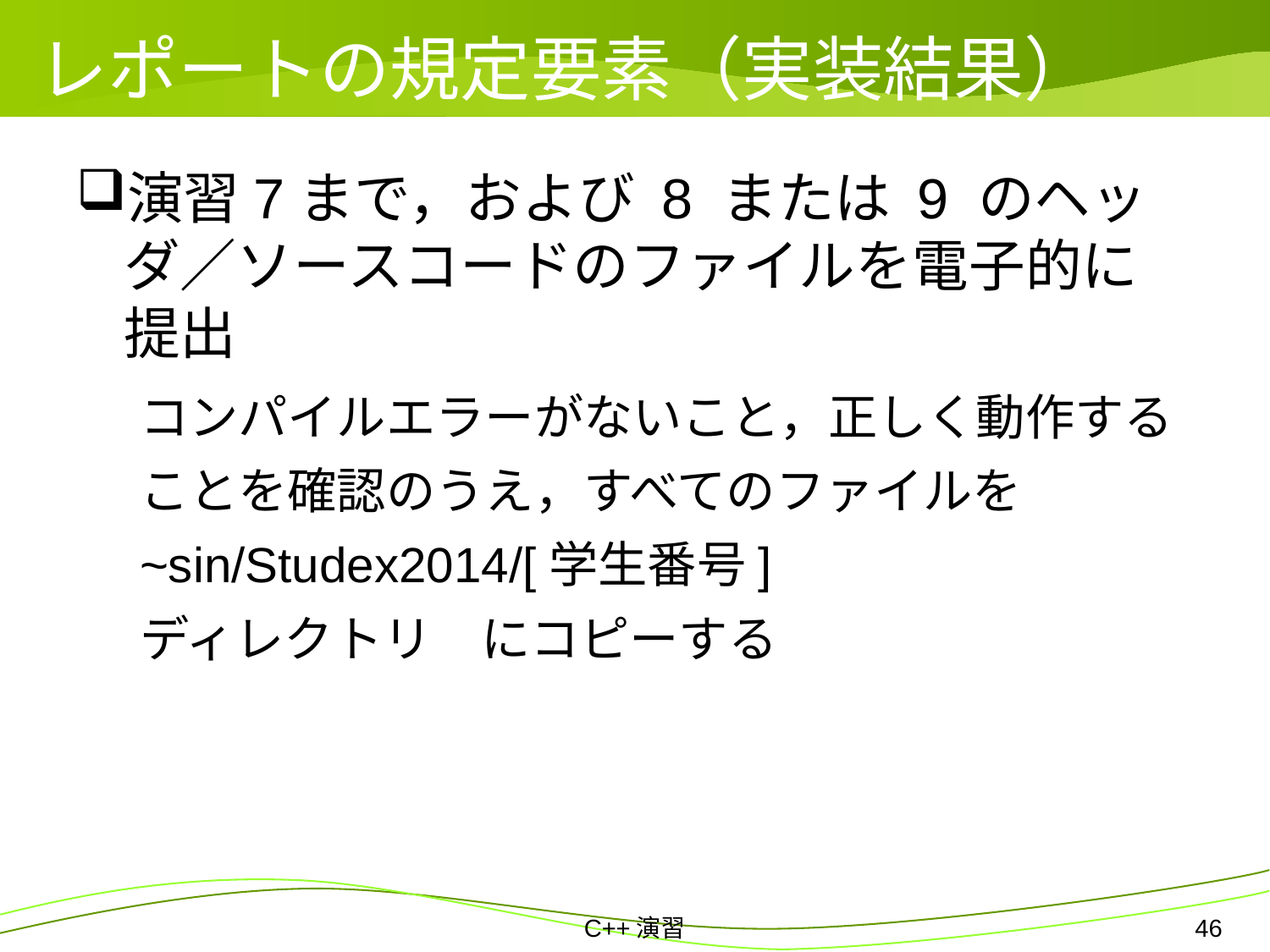

# レポートの規定要素（実装結果）
演習7まで，および 8 または 9 のヘッダ／ソースコードのファイルを電子的に提出
コンパイルエラーがないこと，正しく動作することを確認のうえ，すべてのファイルを
~sin/Studex2014/[学生番号]
ディレクトリ　にコピーする
C++演習
46